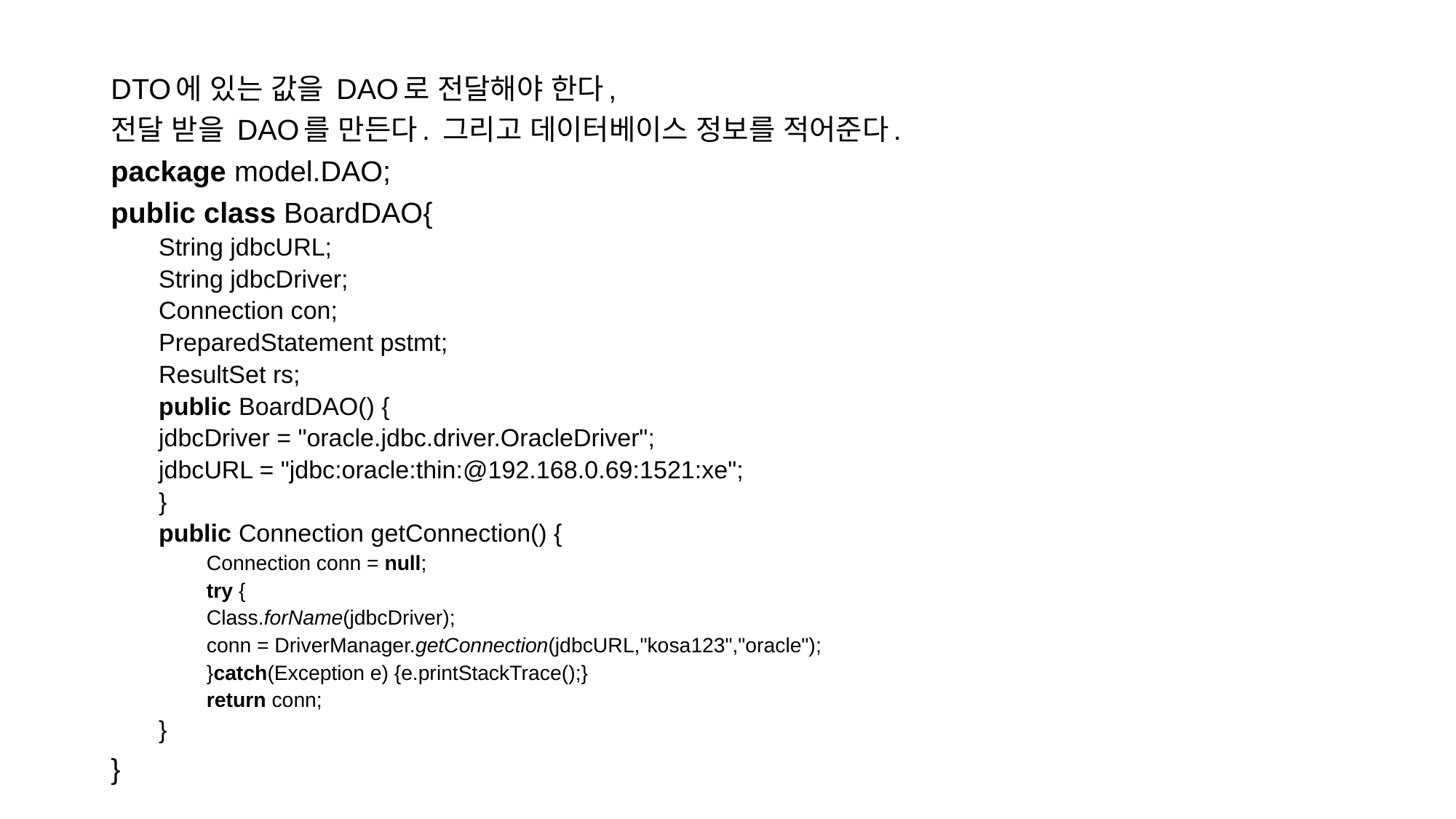

DTO에 있는 값을 DAO로 전달해야 한다,
전달 받을 DAO를 만든다. 그리고 데이터베이스 정보를 적어준다.
package model.DAO;
public class BoardDAO{
String jdbcURL;
String jdbcDriver;
Connection con;
PreparedStatement pstmt;
ResultSet rs;
public BoardDAO() {
jdbcDriver = "oracle.jdbc.driver.OracleDriver";
jdbcURL = "jdbc:oracle:thin:@192.168.0.69:1521:xe";
}
public Connection getConnection() {
Connection conn = null;
try {
Class.forName(jdbcDriver);
conn = DriverManager.getConnection(jdbcURL,"kosa123","oracle");
}catch(Exception e) {e.printStackTrace();}
return conn;
}
}